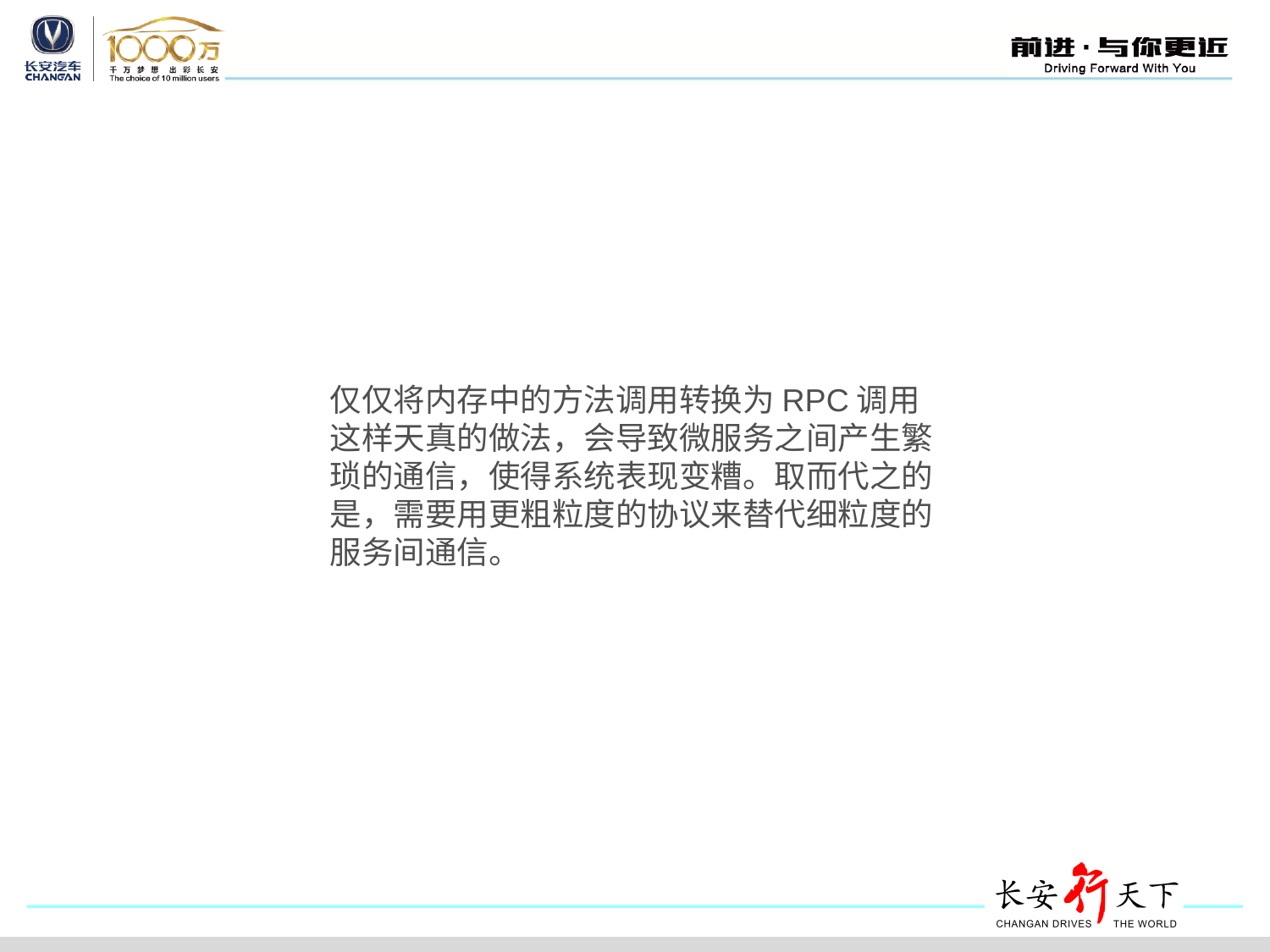

仅仅将内存中的方法调用转换为RPC调用这样天真的做法，会导致微服务之间产生繁琐的通信，使得系统表现变糟。取而代之的是，需要用更粗粒度的协议来替代细粒度的服务间通信。